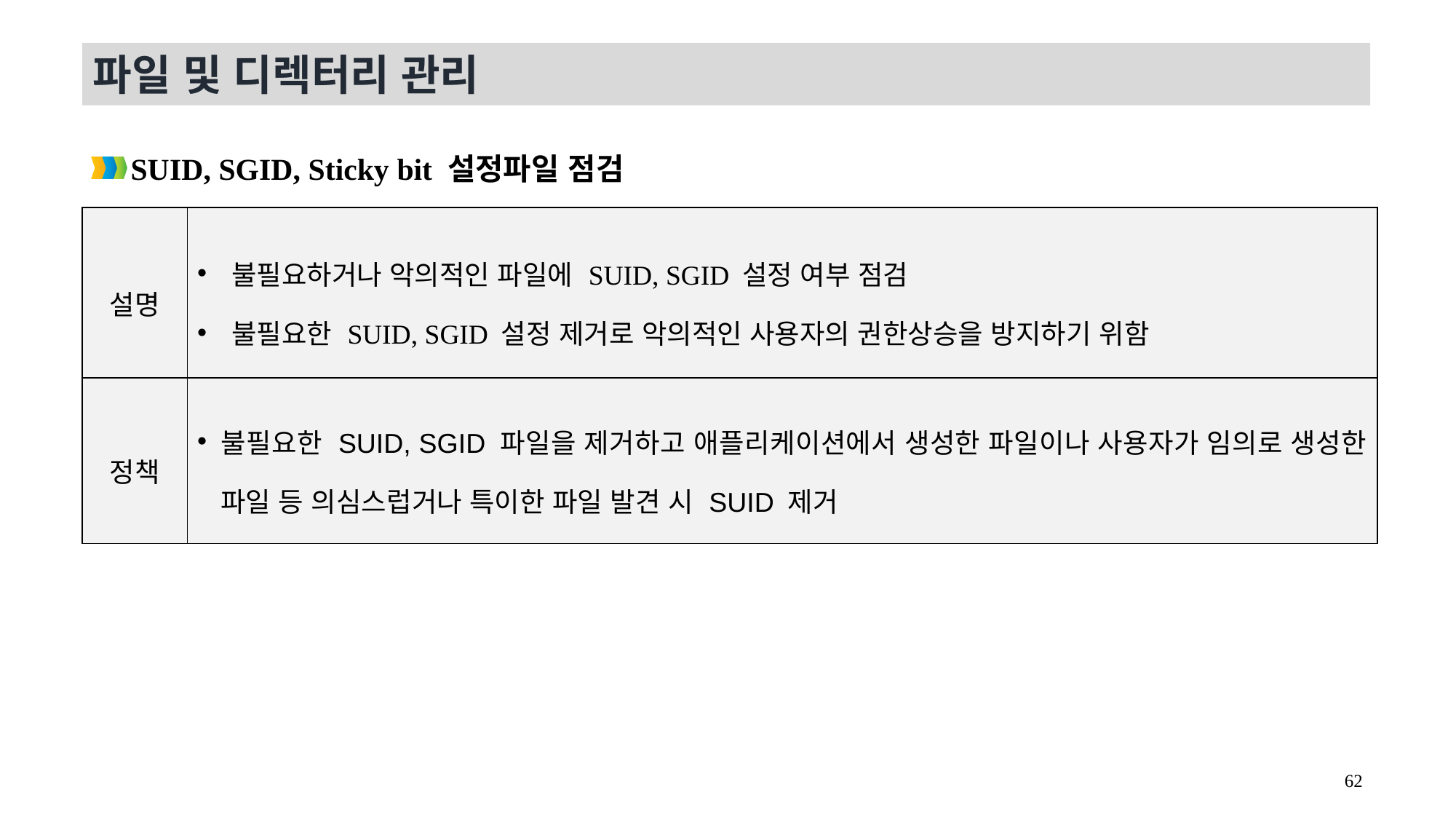

파일 및 디렉터리 관리
SUID, SGID, Sticky bit 설정파일 점검

| 설명 | 불필요하거나 악의적인 파일에 SUID, SGID 설정 여부 점검 불필요한 SUID, SGID 설정 제거로 악의적인 사용자의 권한상승을 방지하기 위함 |
| --- | --- |
| 정책 | 불필요한 SUID, SGID 파일을 제거하고 애플리케이션에서 생성한 파일이나 사용자가 임의로 생성한 파일 등 의심스럽거나 특이한 파일 발견 시 SUID 제거 |